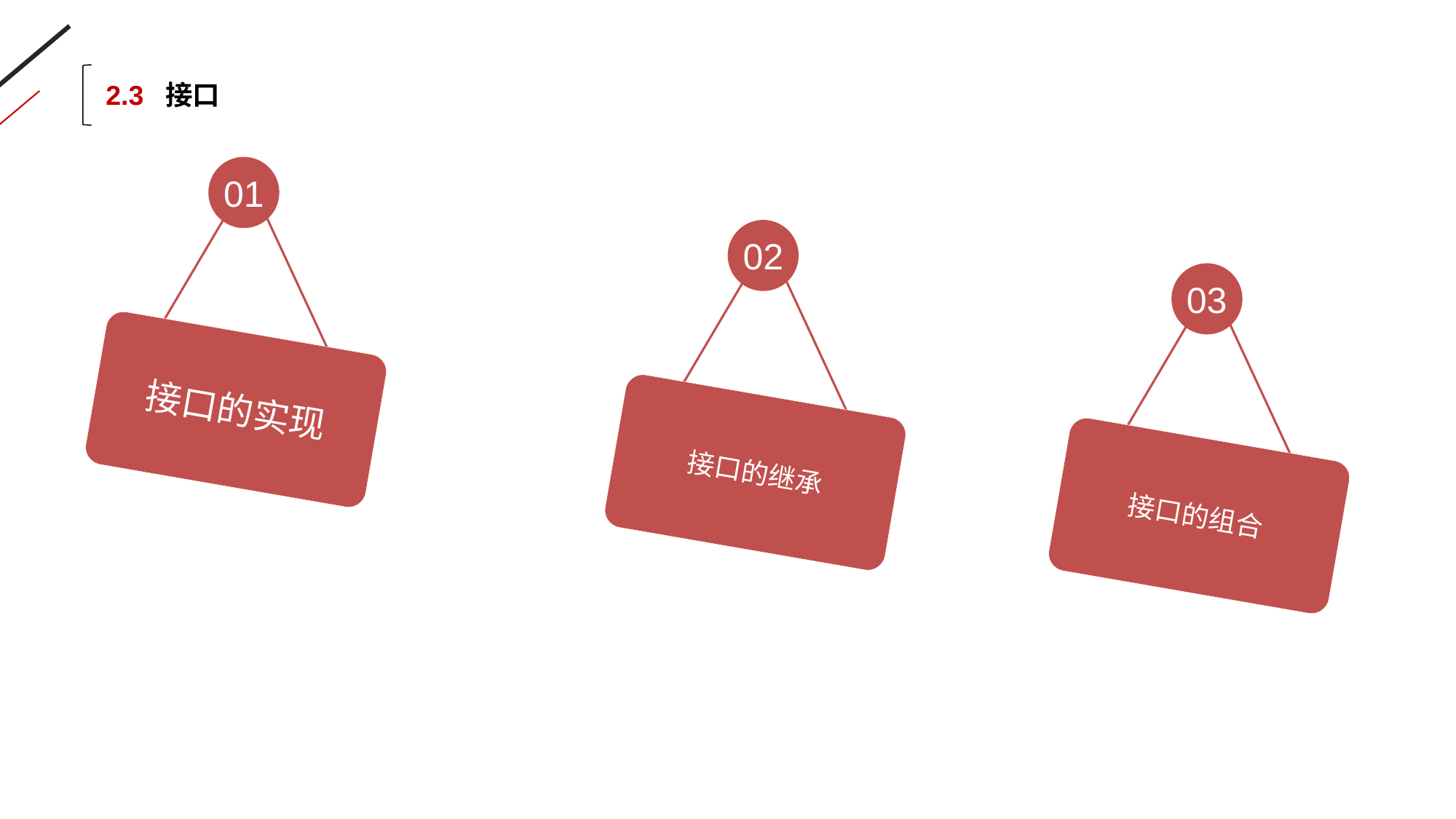

2.3  接口
01

02

03

接口的实现
接口的继承
接口的组合